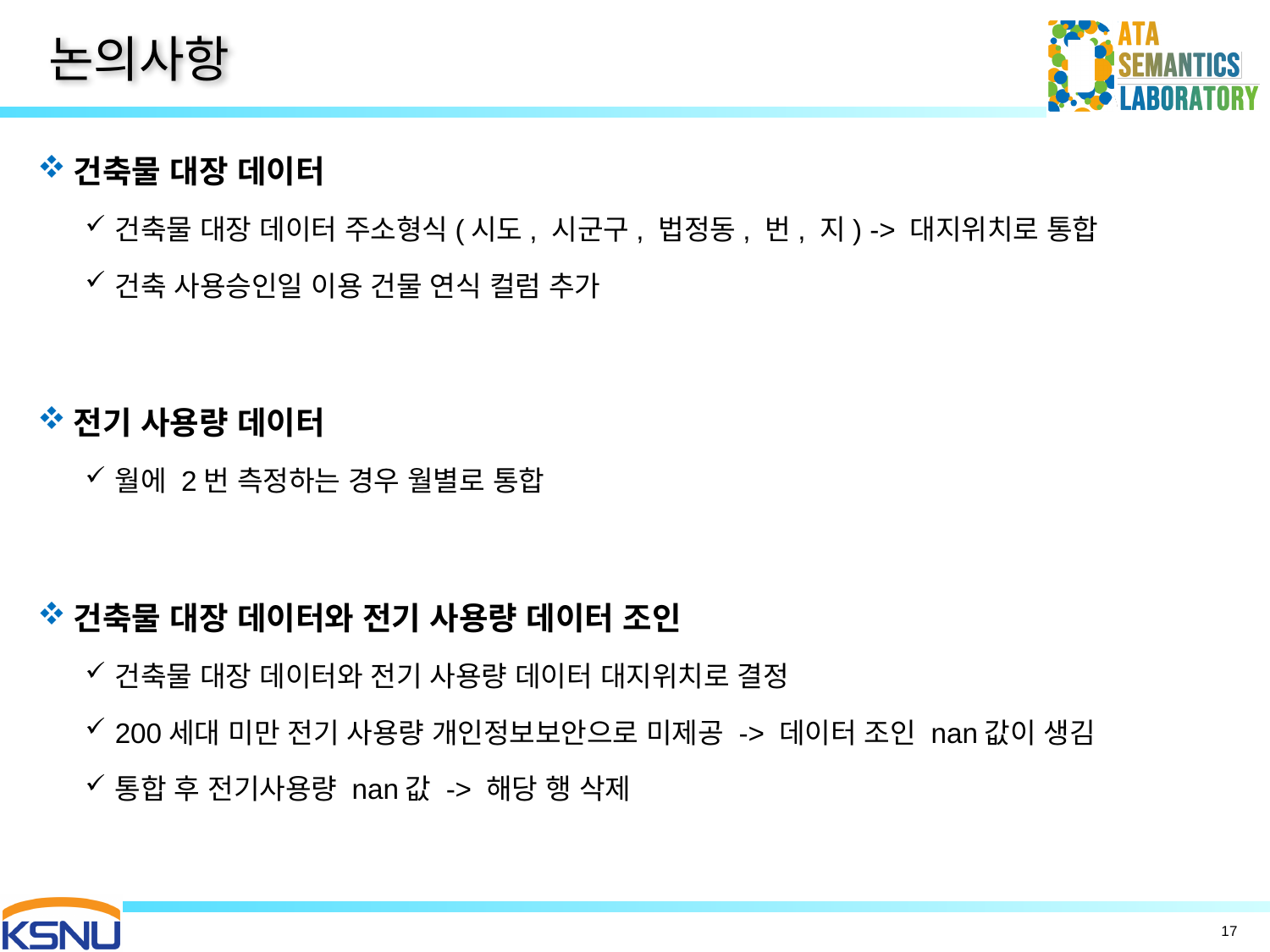

# 논의사항
건축물 대장 데이터
건축물 대장 데이터 주소형식(시도, 시군구, 법정동, 번, 지) -> 대지위치로 통합
건축 사용승인일 이용 건물 연식 컬럼 추가

전기 사용량 데이터
월에 2번 측정하는 경우 월별로 통합

건축물 대장 데이터와 전기 사용량 데이터 조인
건축물 대장 데이터와 전기 사용량 데이터 대지위치로 결정
200세대 미만 전기 사용량 개인정보보안으로 미제공 -> 데이터 조인 nan값이 생김
통합 후 전기사용량 nan값 -> 해당 행 삭제

17